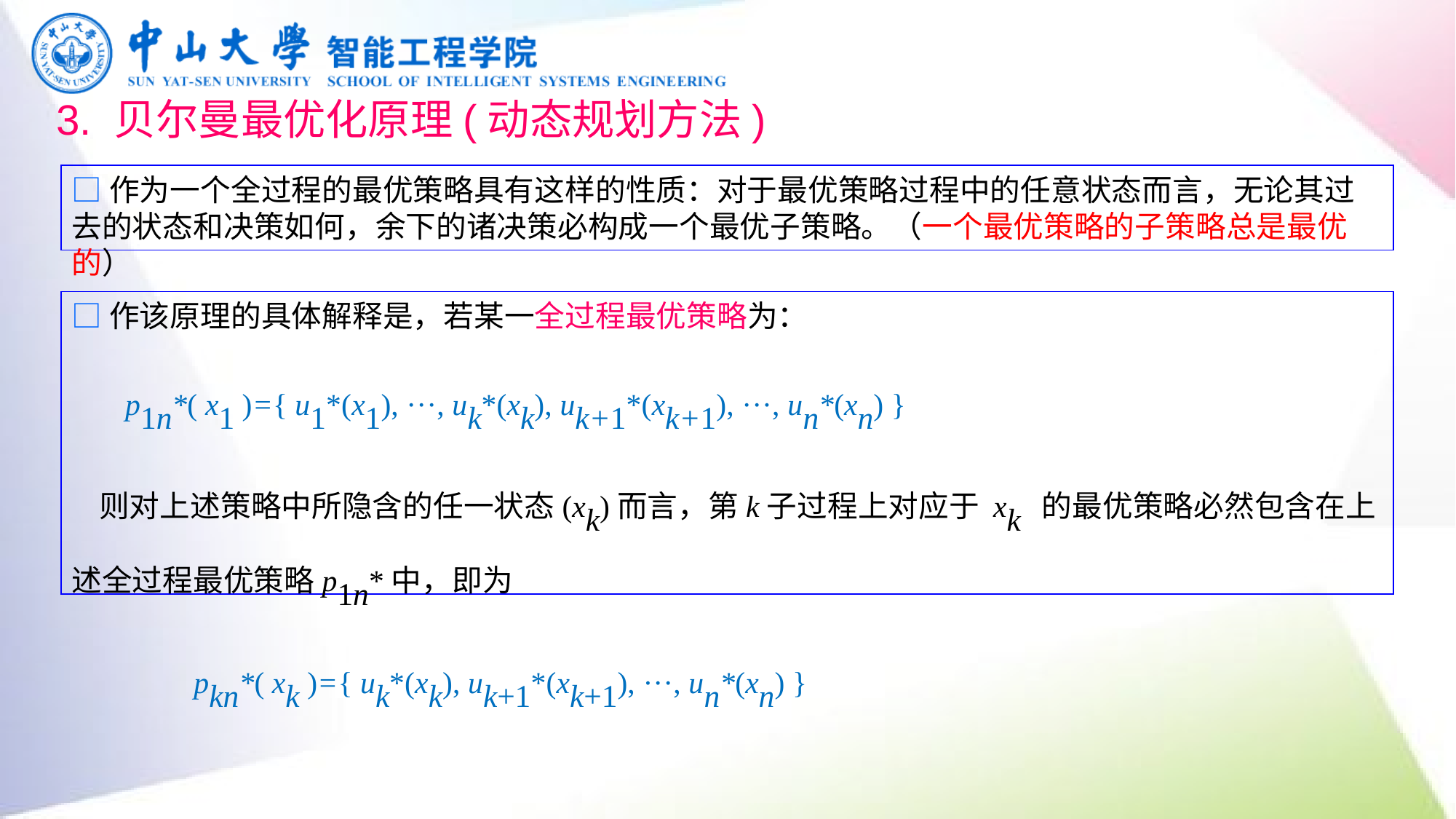

3. 贝尔曼最优化原理(动态规划方法)
□作为一个全过程的最优策略具有这样的性质：对于最优策略过程中的任意状态而言，无论其过去的状态和决策如何，余下的诸决策必构成一个最优子策略。（一个最优策略的子策略总是最优的）
□作该原理的具体解释是，若某一全过程最优策略为：
       p1n*( x1 )={ u1*(x1), ···, uk*(xk), uk+1*(xk+1), ···, un*(xn) }
   则对上述策略中所隐含的任一状态(xk)而言，第k子过程上对应于 xk 的最优策略必然包含在上述全过程最优策略p1n*中，即为
                pkn*( xk )={ uk*(xk), uk+1*(xk+1), ···, un*(xn) }